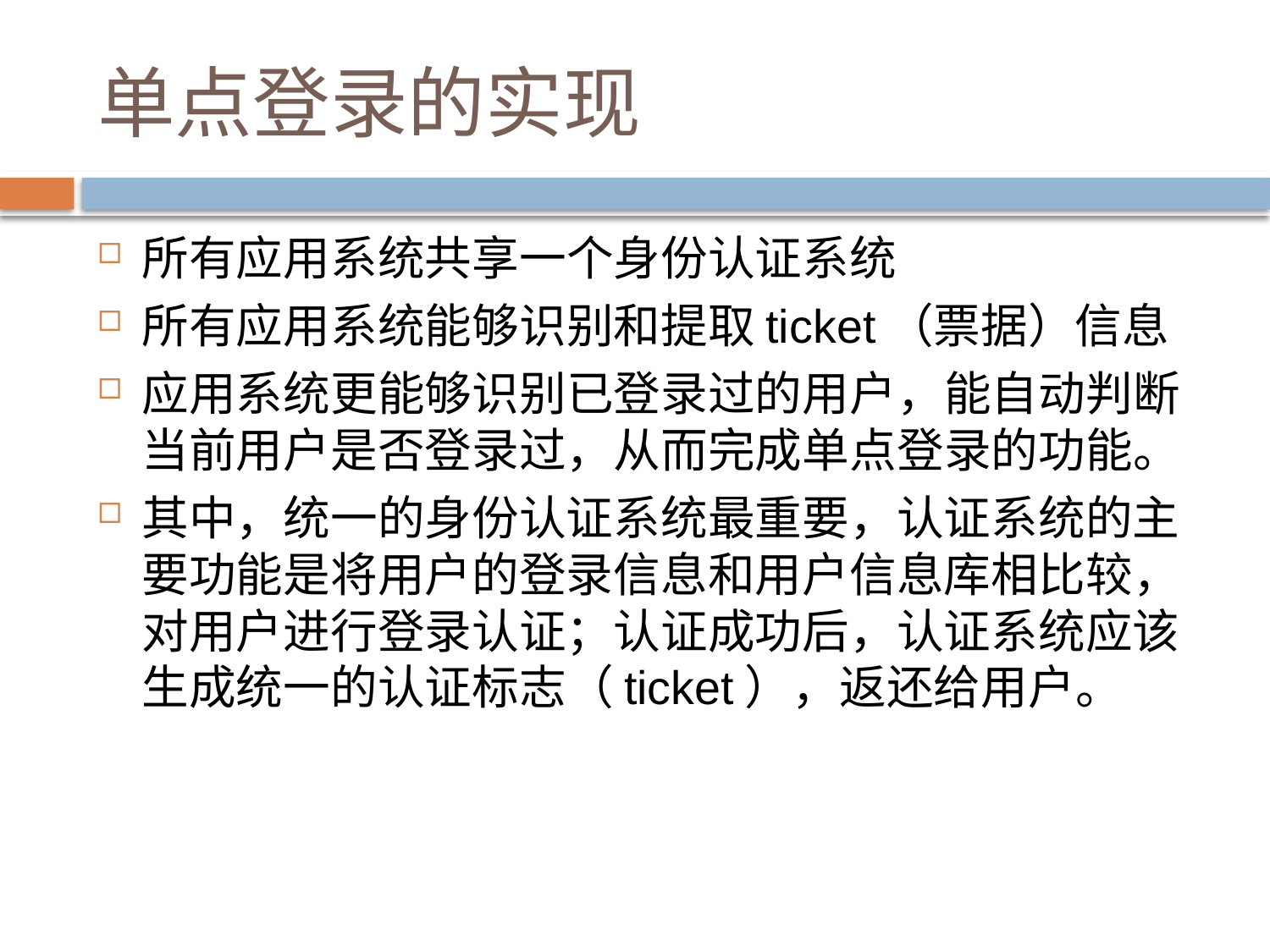

# 单点登录的实现
所有应用系统共享一个身份认证系统
所有应用系统能够识别和提取ticket（票据）信息
应用系统更能够识别已登录过的用户，能自动判断当前用户是否登录过，从而完成单点登录的功能。
其中，统一的身份认证系统最重要，认证系统的主要功能是将用户的登录信息和用户信息库相比较，对用户进行登录认证；认证成功后，认证系统应该生成统一的认证标志（ticket），返还给用户。